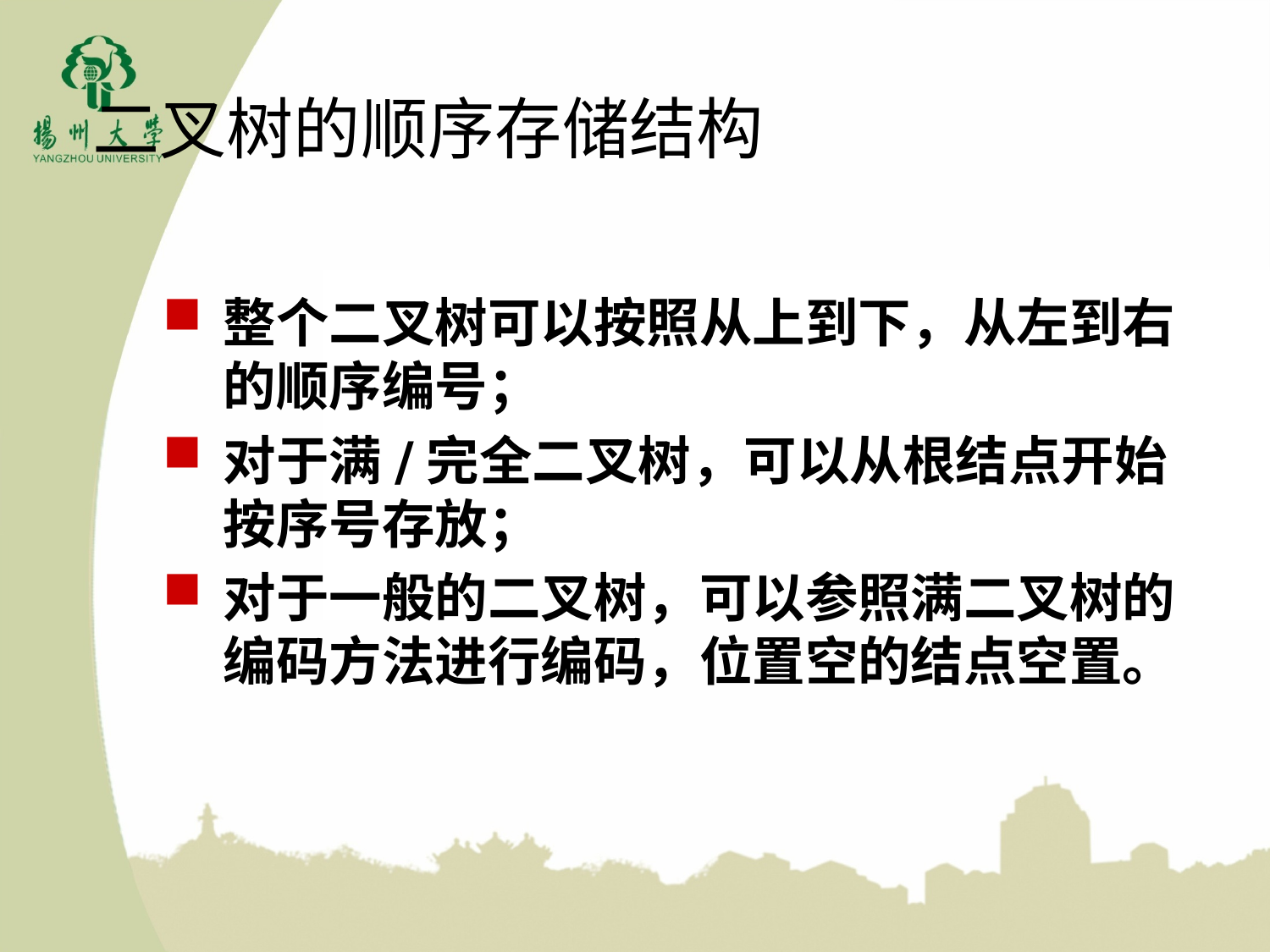

二叉树的顺序存储结构

整个二叉树可以按照从上到下，从左到右的顺序编号；
对于满/完全二叉树，可以从根结点开始按序号存放；
对于一般的二叉树，可以参照满二叉树的编码方法进行编码，位置空的结点空置。